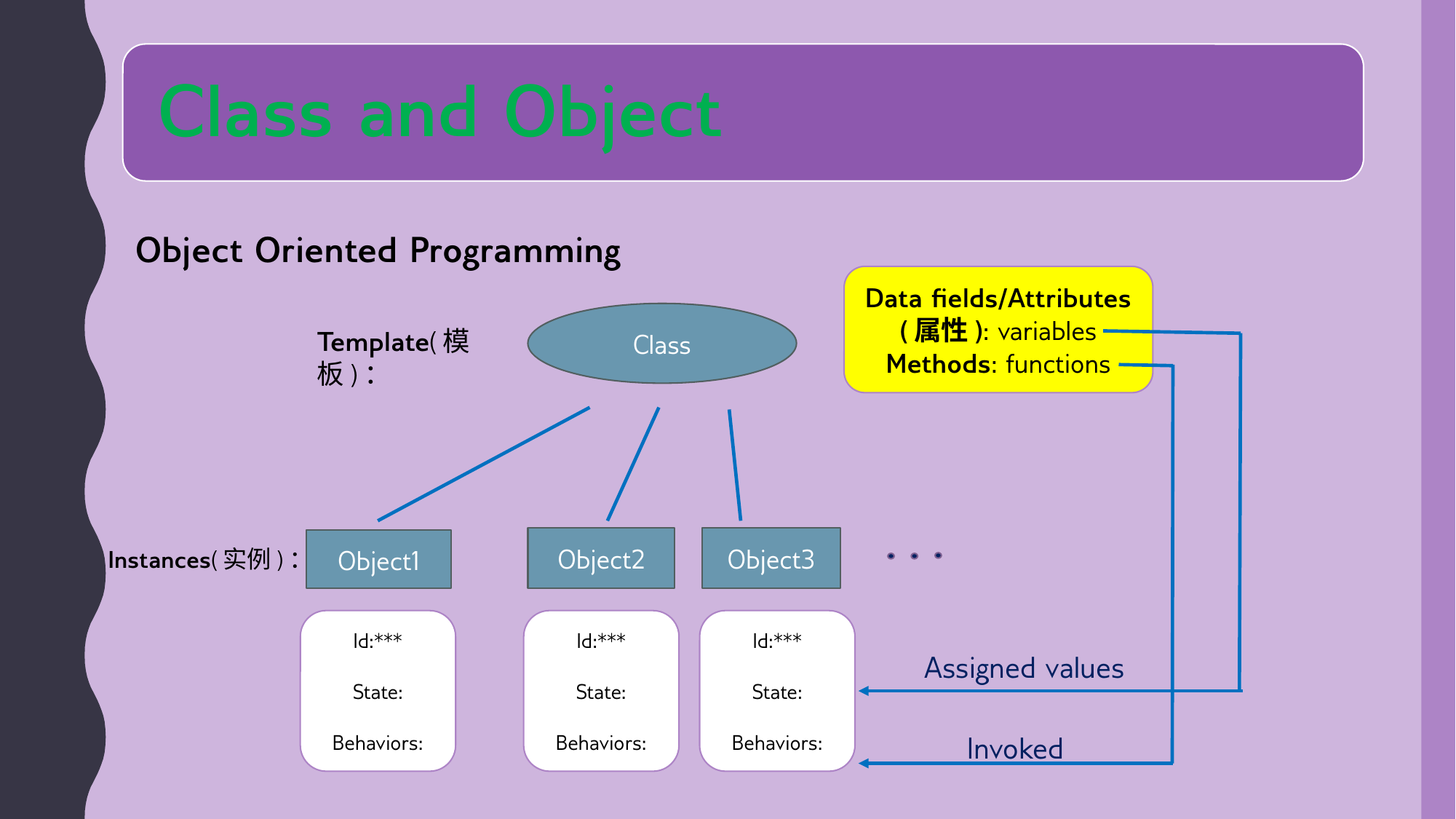

Class and Object
Object Oriented Programming
Data fields/Attributes (属性): variables
Methods: functions
Class
Template(模板)：
Object2
Object3
Object1
Instances(实例)：

Id:***

State:

Behaviors:
Id:***

State:

Behaviors:
Id:***

State:

Behaviors:
Assigned values
Invoked